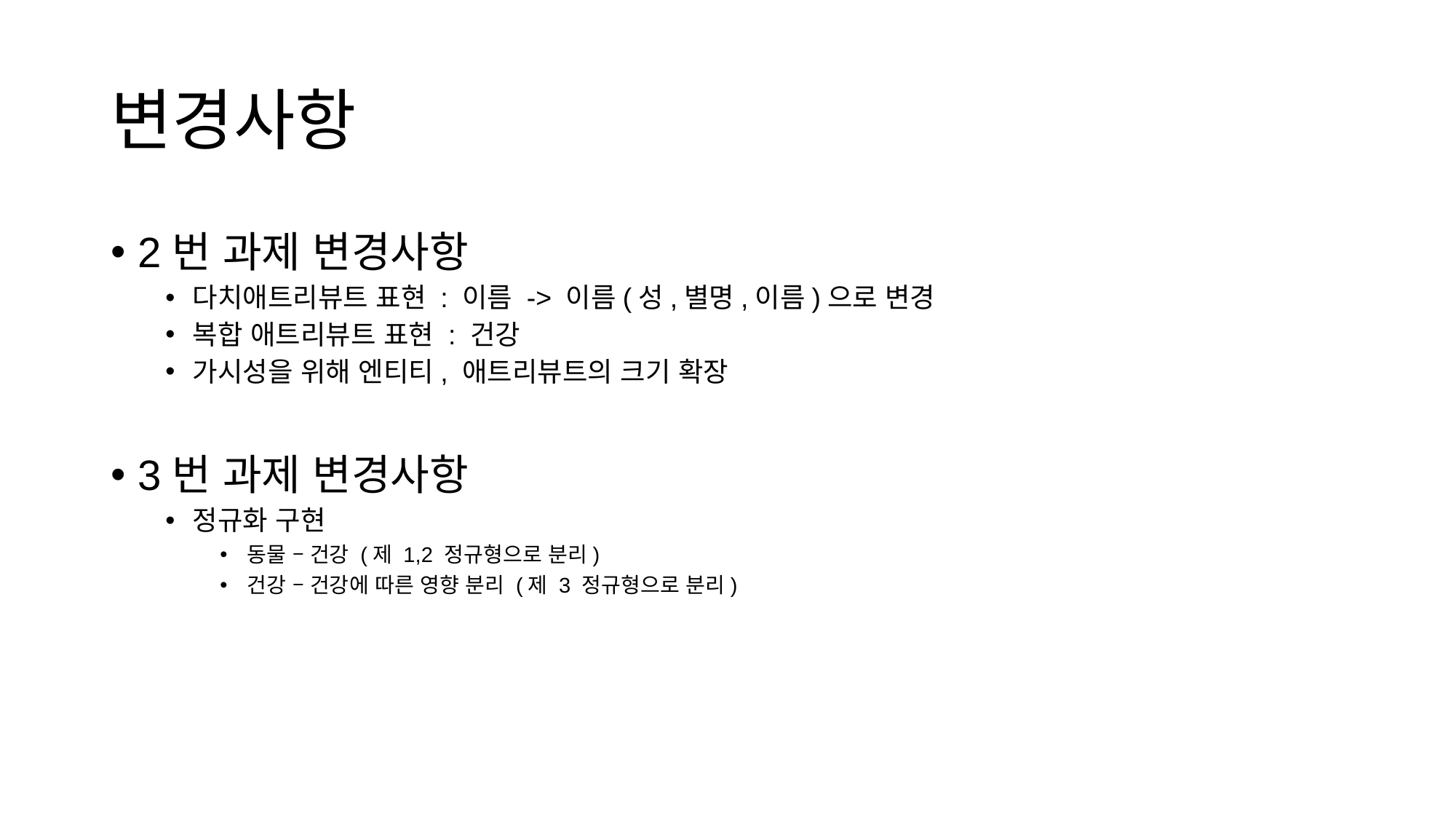

# 변경사항
2번 과제 변경사항
다치애트리뷰트 표현 : 이름 -> 이름(성,별명,이름)으로 변경
복합 애트리뷰트 표현 : 건강
가시성을 위해 엔티티, 애트리뷰트의 크기 확장

3번 과제 변경사항
정규화 구현
동물 – 건강 (제 1,2 정규형으로 분리)
건강 – 건강에 따른 영향 분리 (제 3 정규형으로 분리)